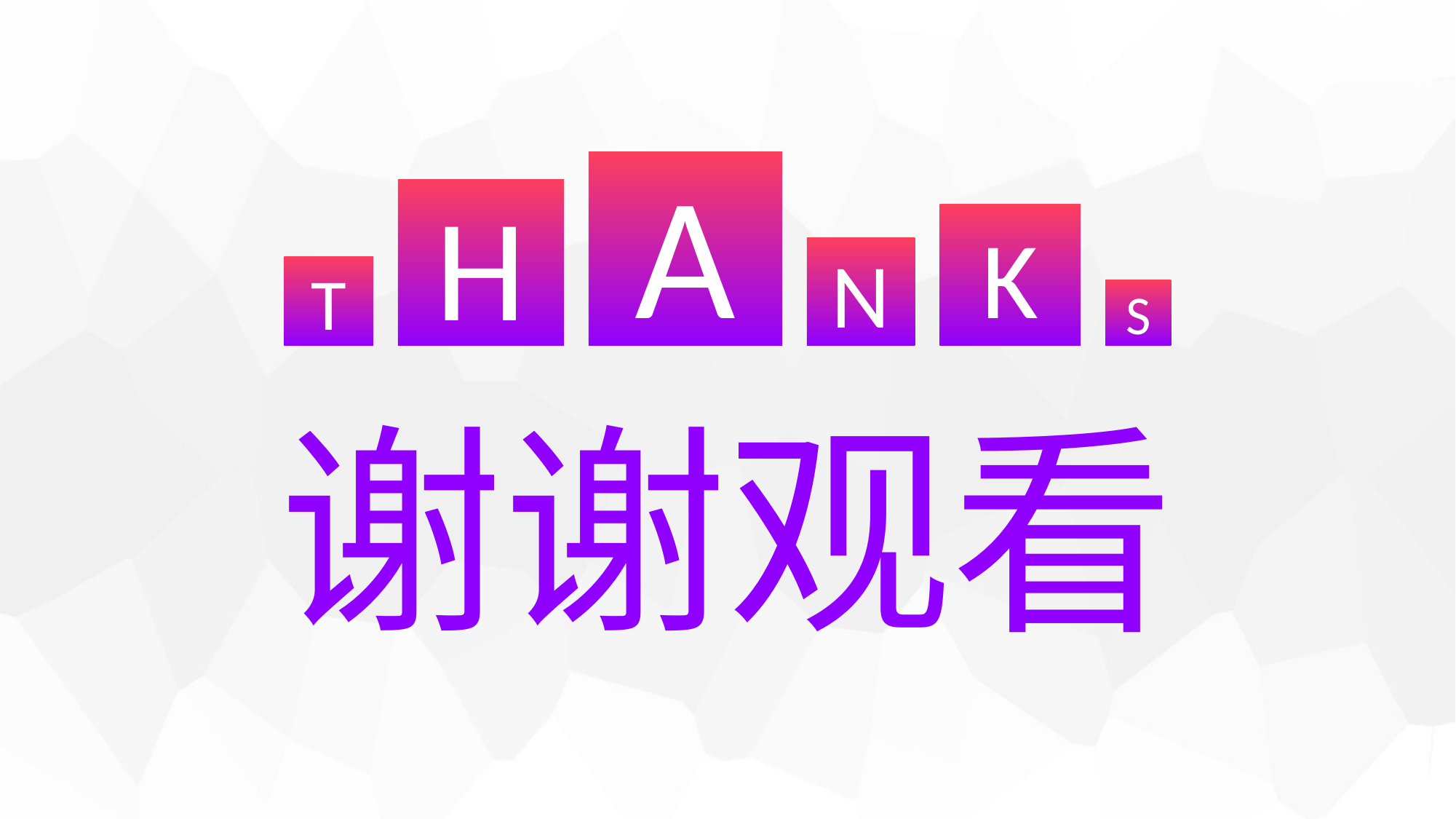

A
H
K
N
T
S
谢谢观看